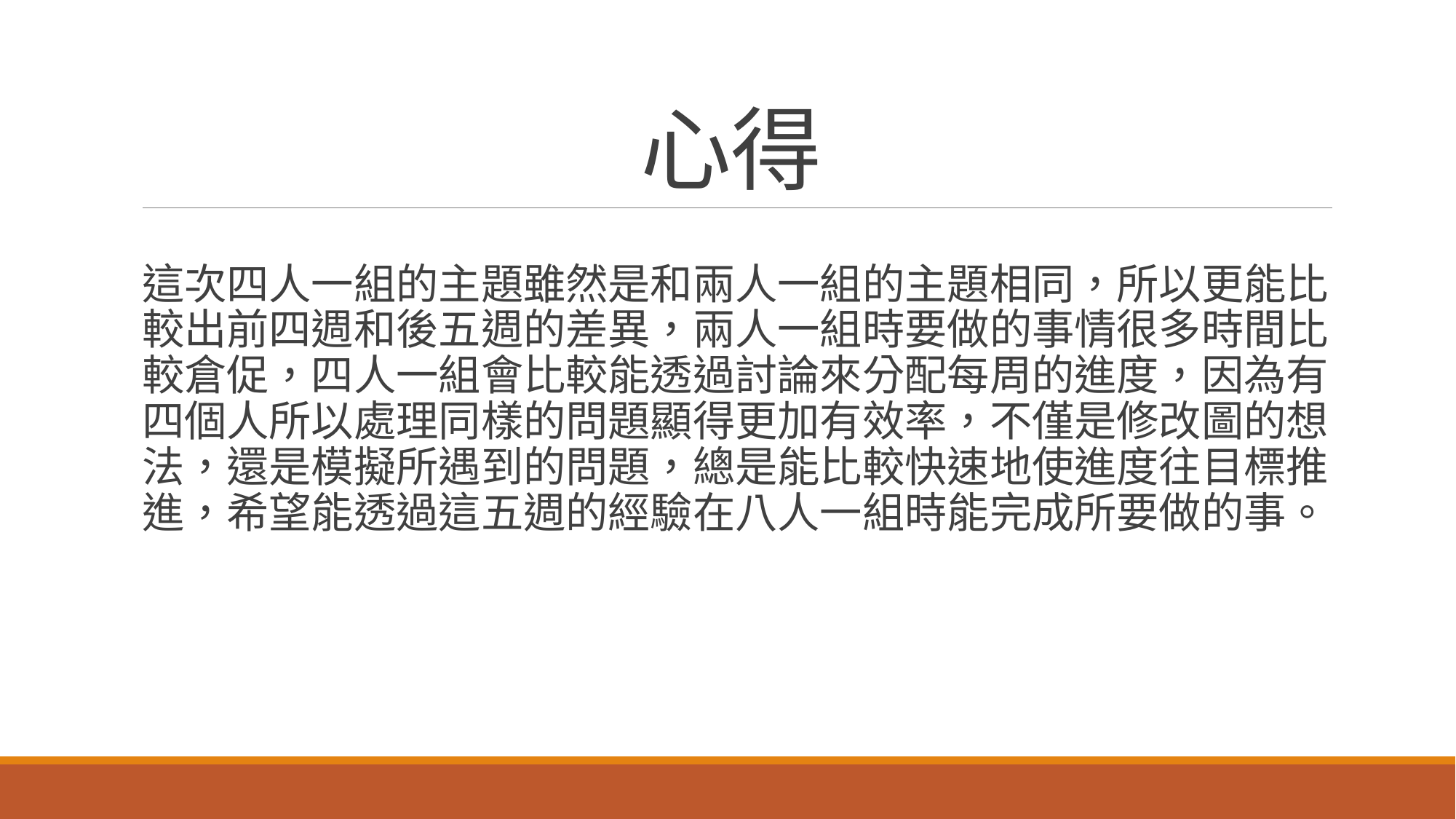

# 心得
這次四人一組的主題雖然是和兩人一組的主題相同，所以更能比較出前四週和後五週的差異，兩人一組時要做的事情很多時間比較倉促，四人一組會比較能透過討論來分配每周的進度，因為有四個人所以處理同樣的問題顯得更加有效率，不僅是修改圖的想法，還是模擬所遇到的問題，總是能比較快速地使進度往目標推進，希望能透過這五週的經驗在八人一組時能完成所要做的事。